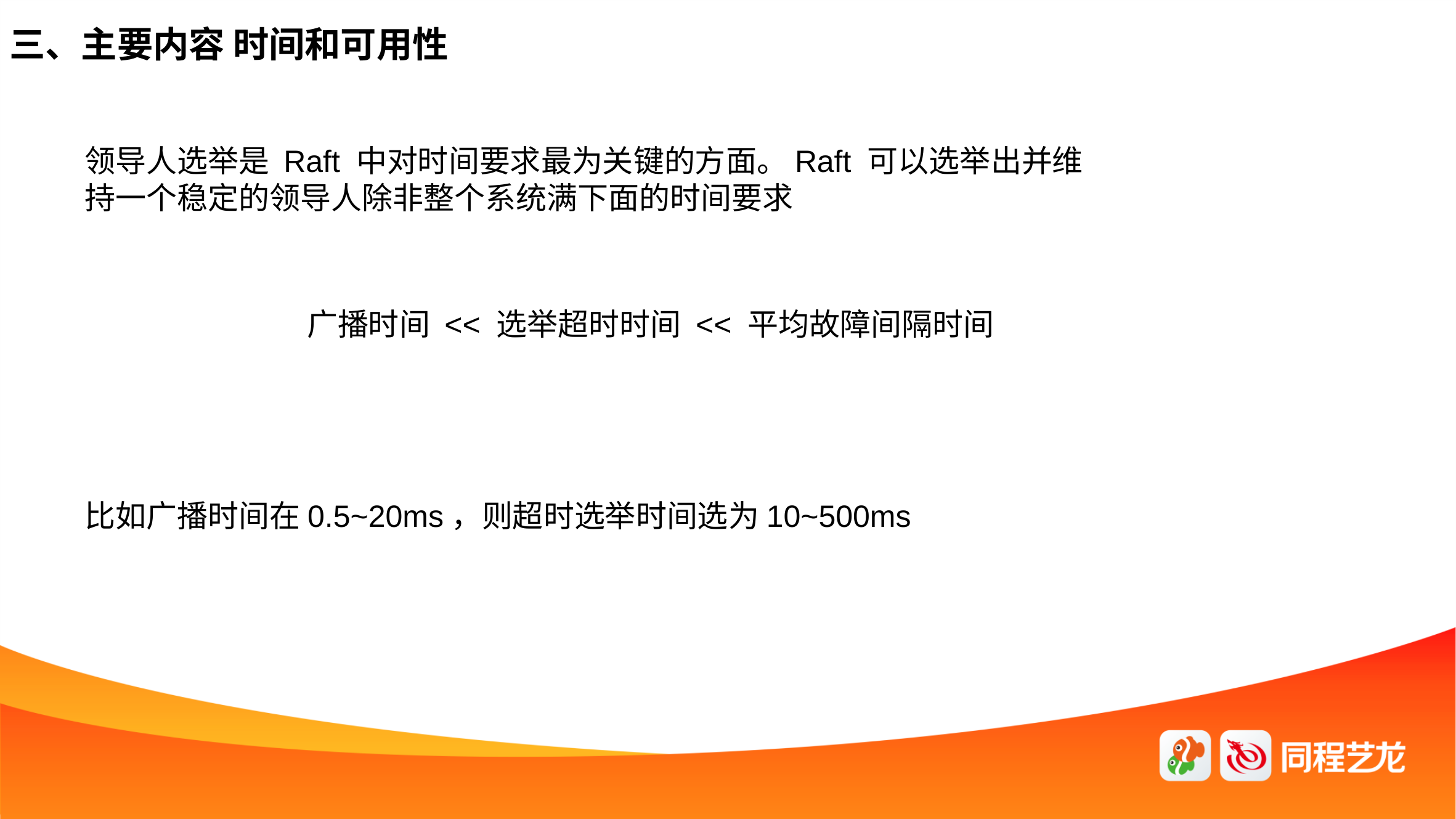

三、主要内容 时间和可用性
领导人选举是 Raft 中对时间要求最为关键的方面。Raft 可以选举出并维持一个稳定的领导人除非整个系统满下面的时间要求
广播时间 << 选举超时时间 << 平均故障间隔时间
比如广播时间在0.5~20ms，则超时选举时间选为10~500ms